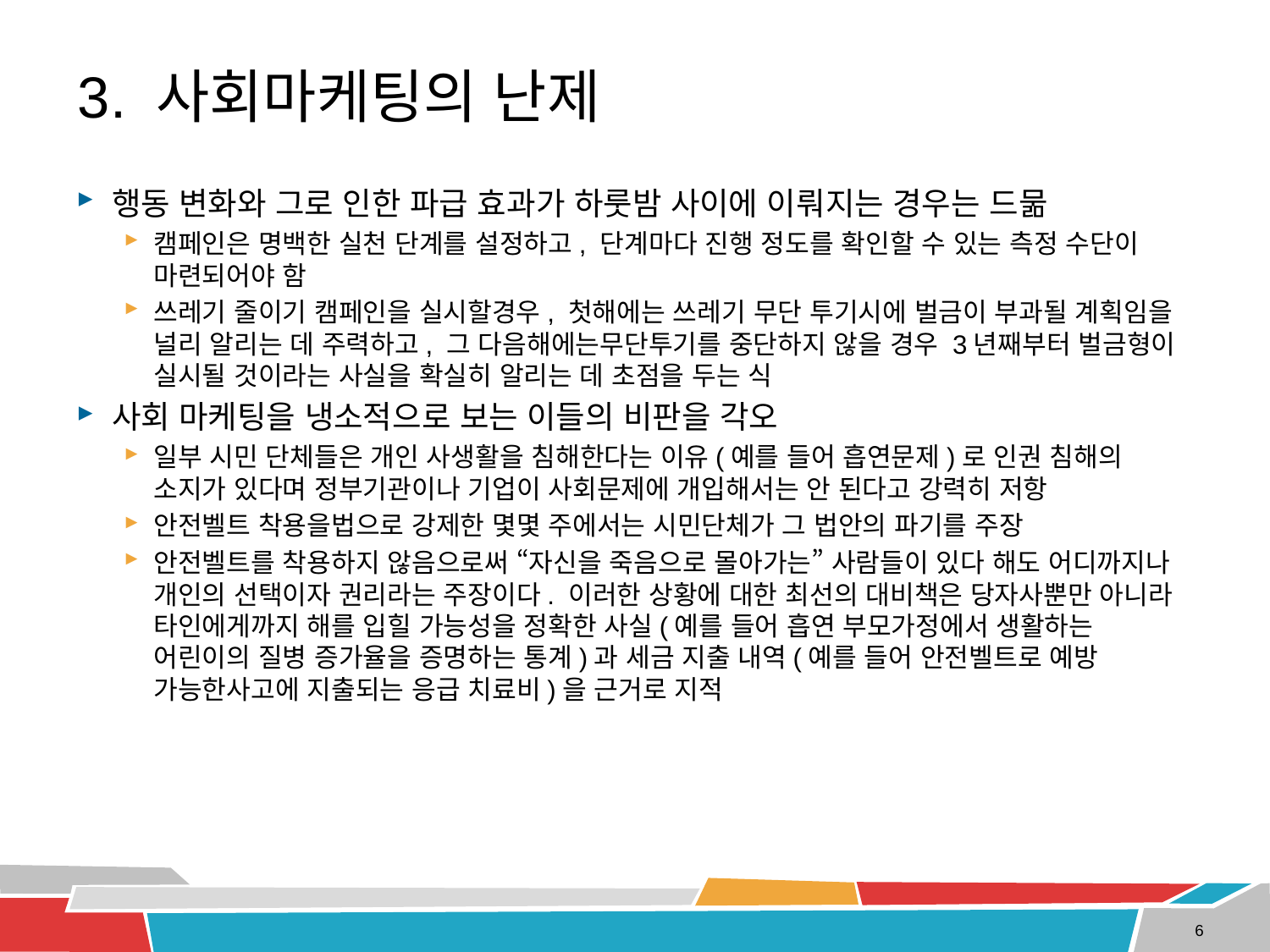

# 3. 사회마케팅의 난제
행동 변화와 그로 인한 파급 효과가 하룻밤 사이에 이뤄지는 경우는 드묾
캠페인은 명백한 실천 단계를 설정하고, 단계마다 진행 정도를 확인할 수 있는 측정 수단이 마련되어야 함
쓰레기 줄이기 캠페인을 실시할경우, 첫해에는 쓰레기 무단 투기시에 벌금이 부과될 계획임을 널리 알리는 데 주력하고, 그 다음해에는무단투기를 중단하지 않을 경우 3년째부터 벌금형이 실시될 것이라는 사실을 확실히 알리는 데 초점을 두는 식
사회 마케팅을 냉소적으로 보는 이들의 비판을 각오
일부 시민 단체들은 개인 사생활을 침해한다는 이유(예를 들어 흡연문제)로 인권 침해의 소지가 있다며 정부기관이나 기업이 사회문제에 개입해서는 안 된다고 강력히 저항
안전벨트 착용을법으로 강제한 몇몇 주에서는 시민단체가 그 법안의 파기를 주장
안전벨트를 착용하지 않음으로써 “자신을 죽음으로 몰아가는” 사람들이 있다 해도 어디까지나 개인의 선택이자 권리라는 주장이다. 이러한 상황에 대한 최선의 대비책은 당자사뿐만 아니라 타인에게까지 해를 입힐 가능성을 정확한 사실(예를 들어 흡연 부모가정에서 생활하는 어린이의 질병 증가율을 증명하는 통계)과 세금 지출 내역(예를 들어 안전벨트로 예방 가능한사고에 지출되는 응급 치료비)을 근거로 지적
6